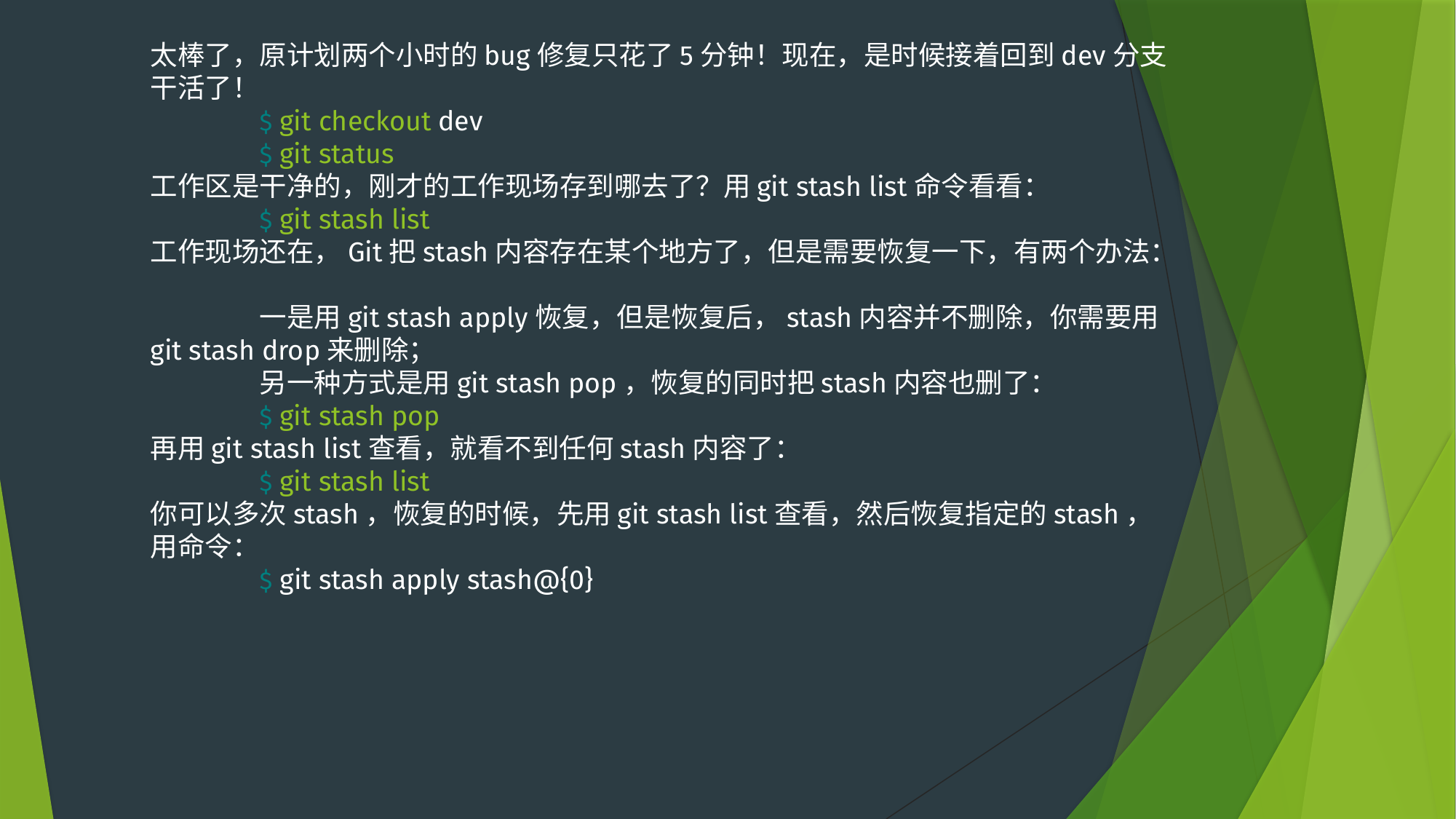

太棒了，原计划两个小时的bug修复只花了5分钟！现在，是时候接着回到dev分支干活了！
	$ git checkout dev
	$ git status
工作区是干净的，刚才的工作现场存到哪去了？用git stash list命令看看：
	$ git stash list
工作现场还在，Git把stash内容存在某个地方了，但是需要恢复一下，有两个办法：

	一是用git stash apply恢复，但是恢复后，stash内容并不删除，你需要用git stash drop来删除；
	另一种方式是用git stash pop，恢复的同时把stash内容也删了：
	$ git stash pop
再用git stash list查看，就看不到任何stash内容了：
	$ git stash list
你可以多次stash，恢复的时候，先用git stash list查看，然后恢复指定的stash，用命令：
	$ git stash apply stash@{0}